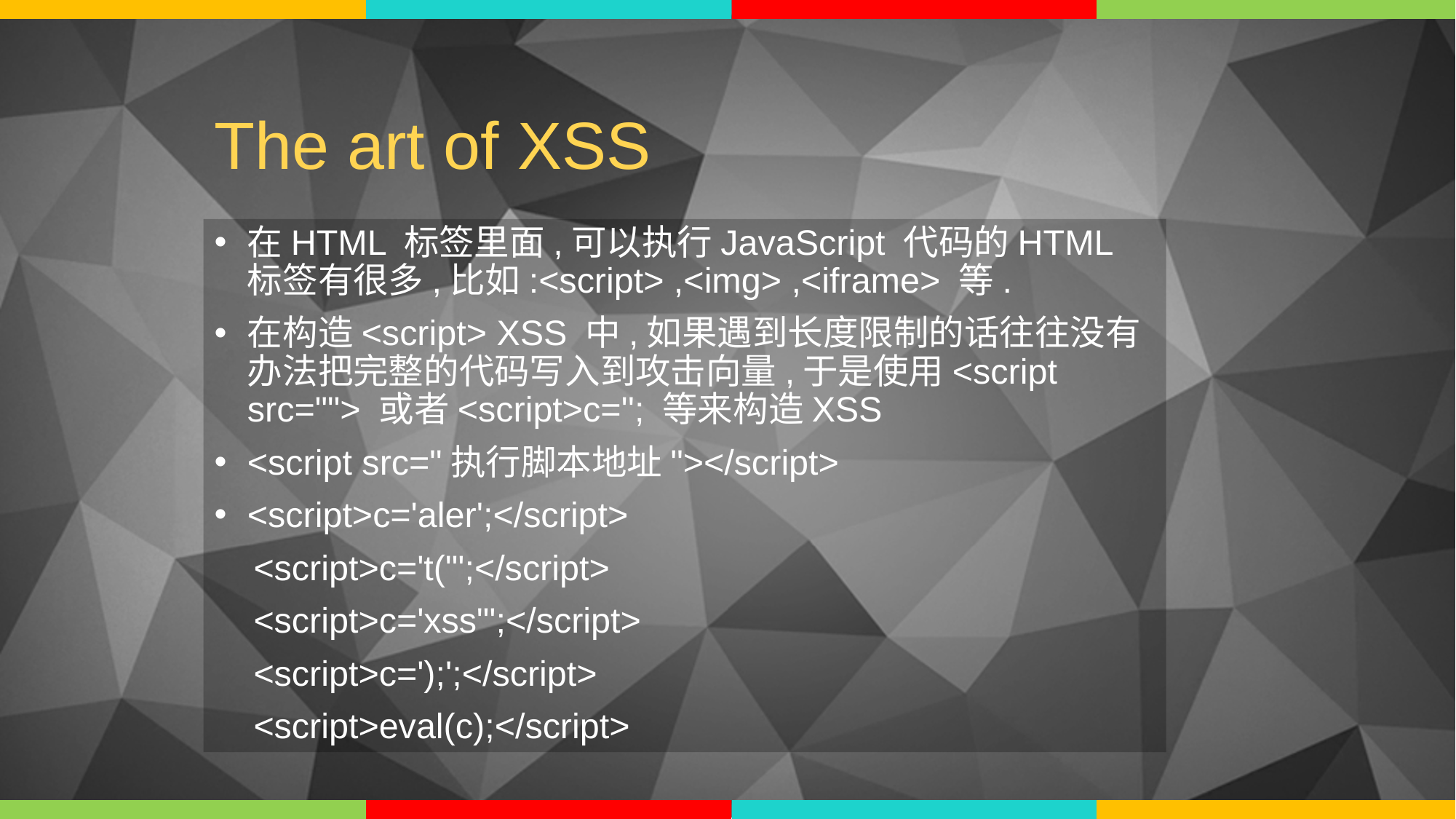

# The art of XSS
在HTML 标签里面,可以执行JavaScript 代码的HTML 标签有很多,比如:<script> ,<img> ,<iframe> 等.
在构造<script> XSS 中,如果遇到长度限制的话往往没有办法把完整的代码写入到攻击向量,于是使用<script src=""> 或者<script>c=''; 等来构造XSS
<script src="执行脚本地址"></script>
<script>c='aler';</script>
    <script>c='t("';</script>
    <script>c='xss"';</script>
    <script>c=');';</script>
    <script>eval(c);</script>